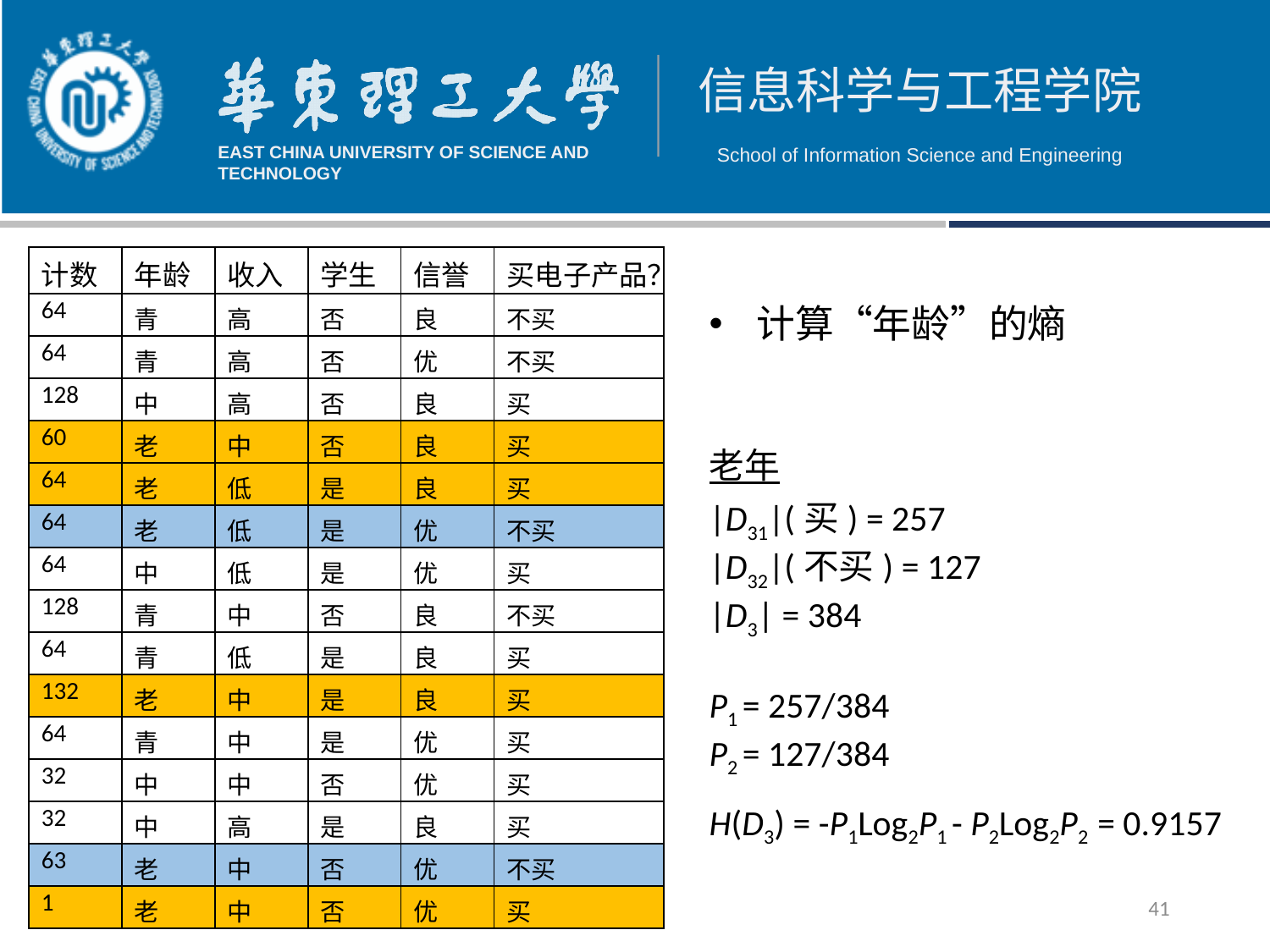

| 计数 | 年龄 | 收入 | 学生 | 信誉 | 买电子产品？ |
| --- | --- | --- | --- | --- | --- |
| 64 | 青 | 高 | 否 | 良 | 不买 |
| 64 | 青 | 高 | 否 | 优 | 不买 |
| 128 | 中 | 高 | 否 | 良 | 买 |
| 60 | 老 | 中 | 否 | 良 | 买 |
| 64 | 老 | 低 | 是 | 良 | 买 |
| 64 | 老 | 低 | 是 | 优 | 不买 |
| 64 | 中 | 低 | 是 | 优 | 买 |
| 128 | 青 | 中 | 否 | 良 | 不买 |
| 64 | 青 | 低 | 是 | 良 | 买 |
| 132 | 老 | 中 | 是 | 良 | 买 |
| 64 | 青 | 中 | 是 | 优 | 买 |
| 32 | 中 | 中 | 否 | 优 | 买 |
| 32 | 中 | 高 | 是 | 良 | 买 |
| 63 | 老 | 中 | 否 | 优 | 不买 |
| 1 | 老 | 中 | 否 | 优 | 买 |
计算“年龄”的熵
老年
|D31|(买) = 257
|D32|(不买) = 127
|D3| = 384

P1 = 257/384
P2 = 127/384
H(D3) = -P1Log2P1 - P2Log2P2  = 0.9157
41